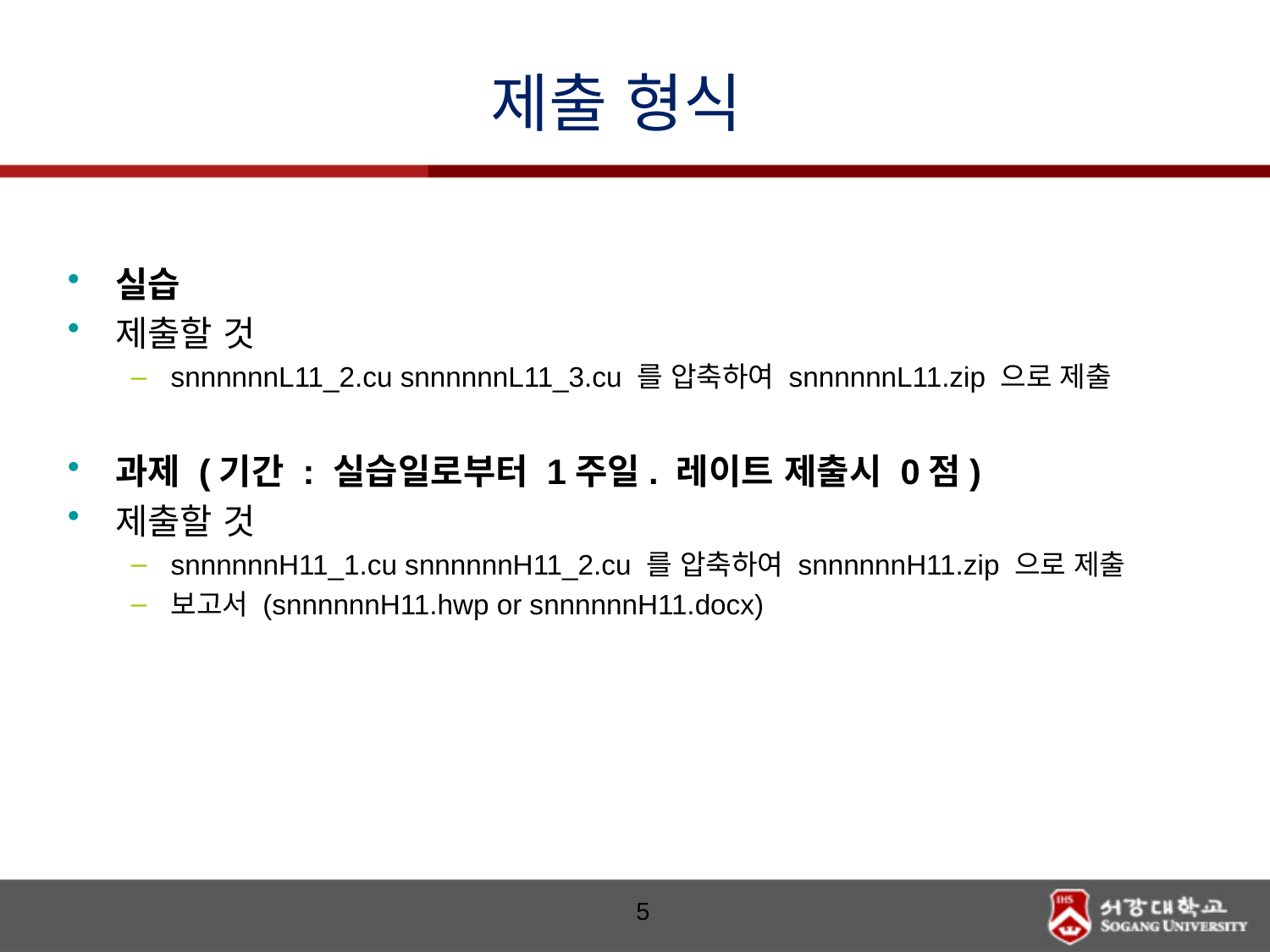

# 제출 형식

실습
제출할 것
snnnnnnL11_2.cu snnnnnnL11_3.cu 를 압축하여 snnnnnnL11.zip 으로 제출

과제 (기간 : 실습일로부터 1주일. 레이트 제출시 0점)
제출할 것
snnnnnnH11_1.cu snnnnnnH11_2.cu 를 압축하여 snnnnnnH11.zip 으로 제출
보고서 (snnnnnnH11.hwp or snnnnnnH11.docx)
5